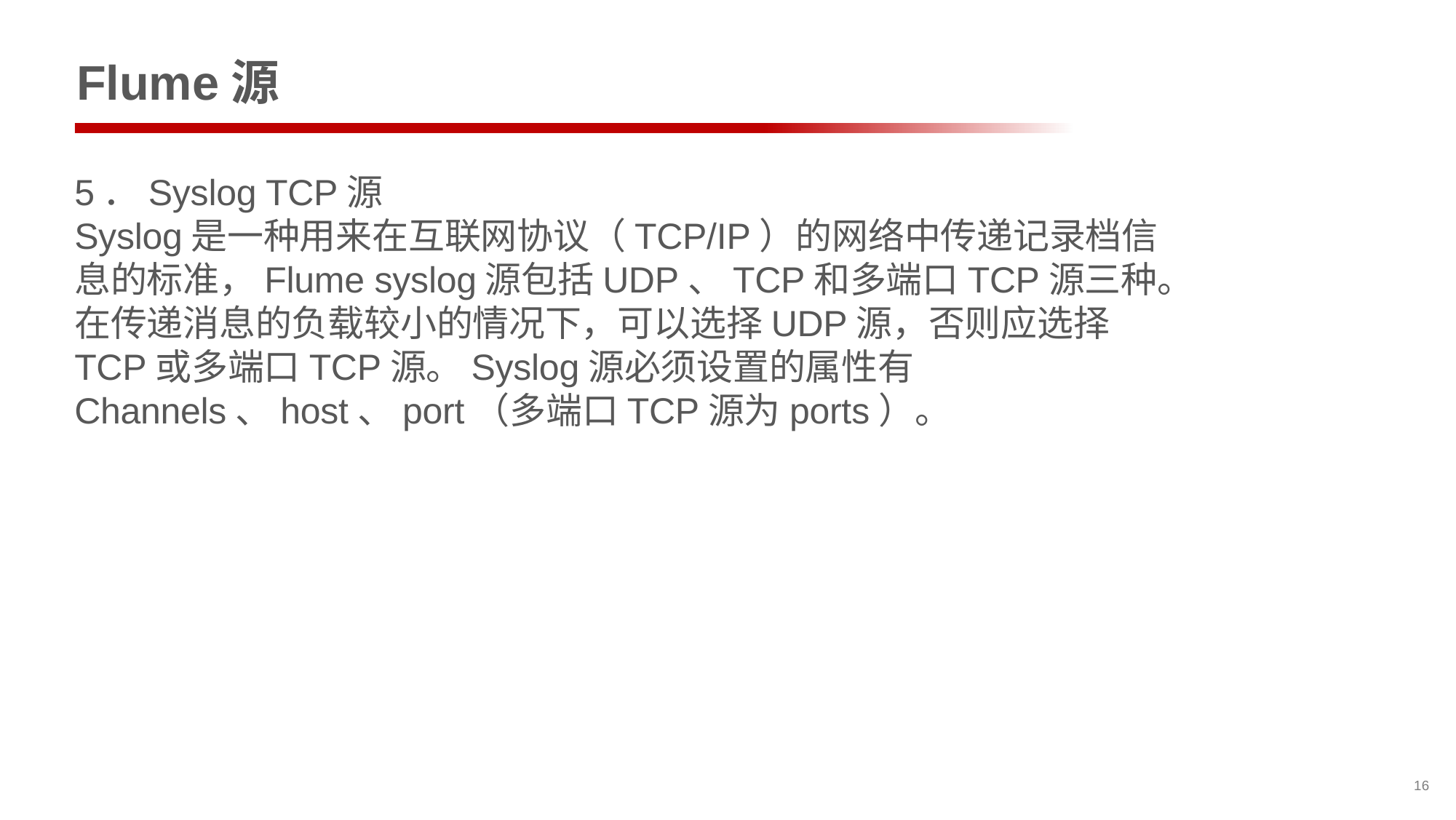

# Flume源

5．Syslog TCP源
Syslog是一种用来在互联网协议（TCP/IP）的网络中传递记录档信息的标准，Flume syslog源包括UDP、TCP和多端口TCP源三种。在传递消息的负载较小的情况下，可以选择UDP源，否则应选择TCP或多端口TCP源。Syslog源必须设置的属性有Channels、host、port（多端口TCP源为ports）。
16